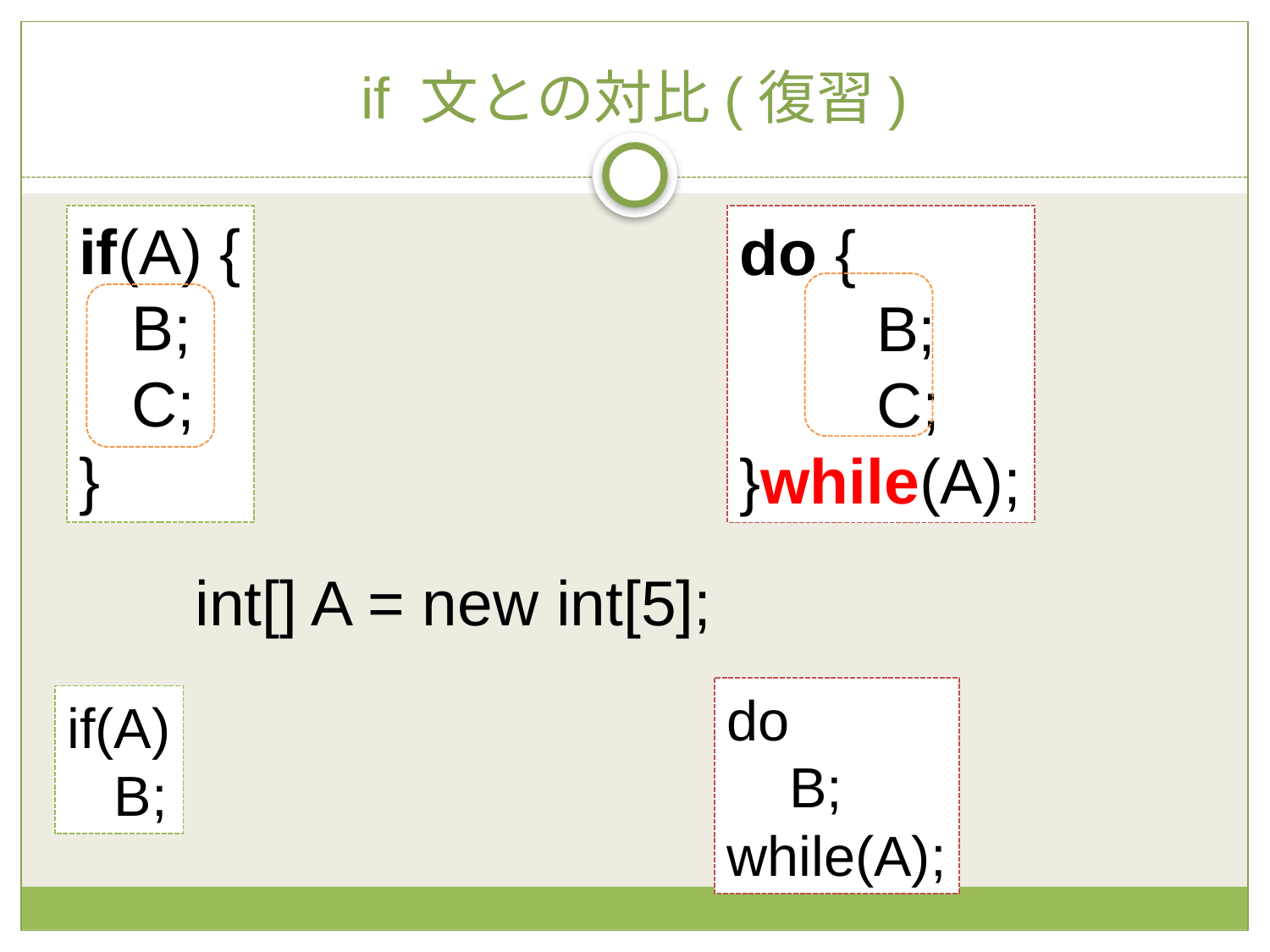

# if 文との対比(復習)
if(A) {
   B;
   C;
}

do {
   　B;
   　C;
}while(A);

int[] A = new int[5];
do
    B;
while(A);
if(A)
   B;